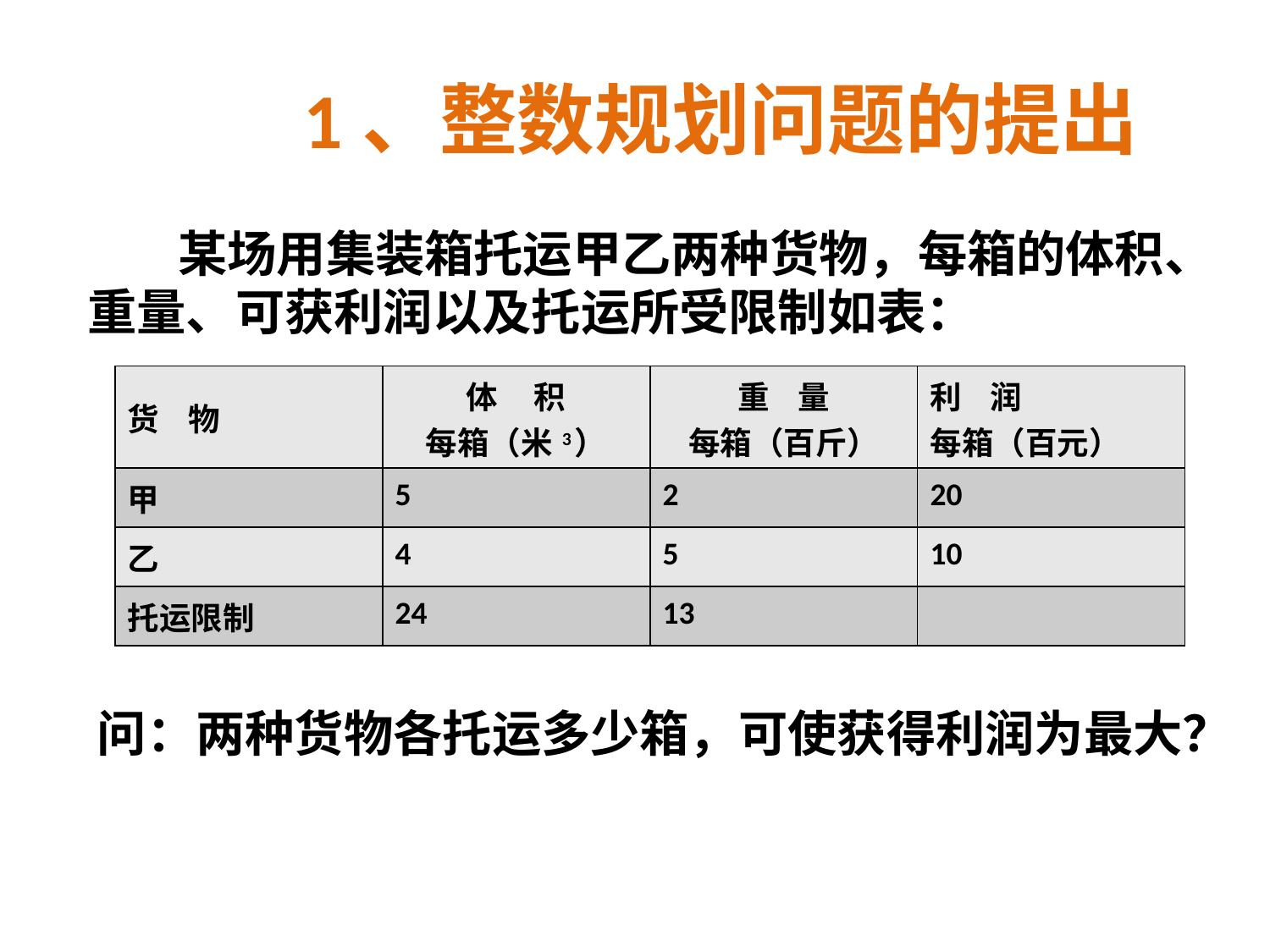

# 1、整数规划问题的提出
       某场用集装箱托运甲乙两种货物，每箱的体积、重量、可获利润以及托运所受限制如表：
| 货 物 | 体 积 每箱（米3） | 重 量 每箱（百斤） | 利 润 每箱（百元） |
| --- | --- | --- | --- |
| 甲 | 5 | 2 | 20 |
| 乙 | 4 | 5 | 10 |
| 托运限制 | 24 | 13 |  |
问：两种货物各托运多少箱，可使获得利润为最大？